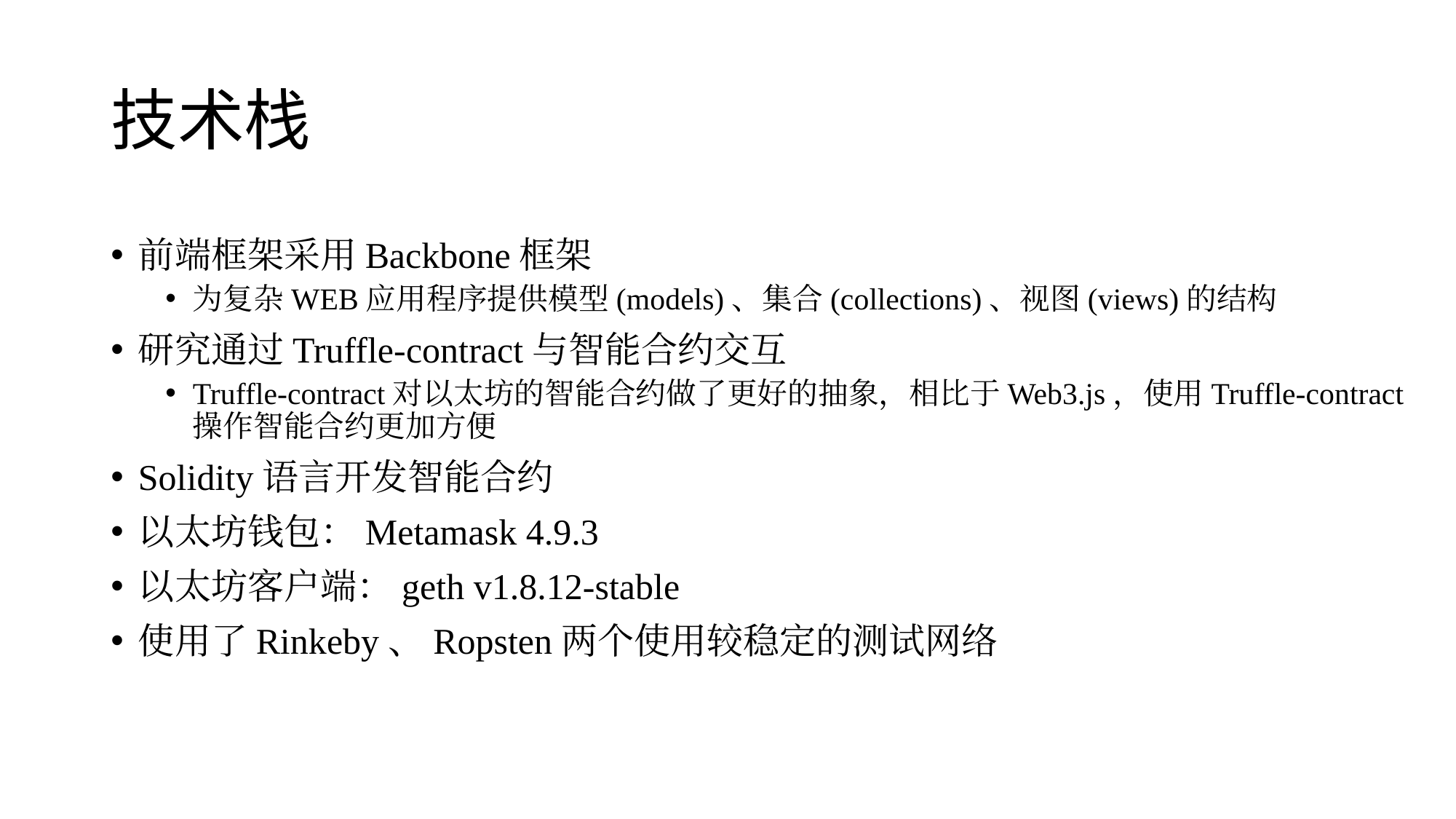

# 技术栈
前端框架采用Backbone框架
为复杂WEB应用程序提供模型(models)、集合(collections)、视图(views)的结构
研究通过Truffle-contract与智能合约交互
Truffle-contract对以太坊的智能合约做了更好的抽象，相比于Web3.js，使用Truffle-contract操作智能合约更加方便
Solidity语言开发智能合约
以太坊钱包：Metamask 4.9.3
以太坊客户端：geth v1.8.12-stable
使用了Rinkeby、Ropsten两个使用较稳定的测试网络